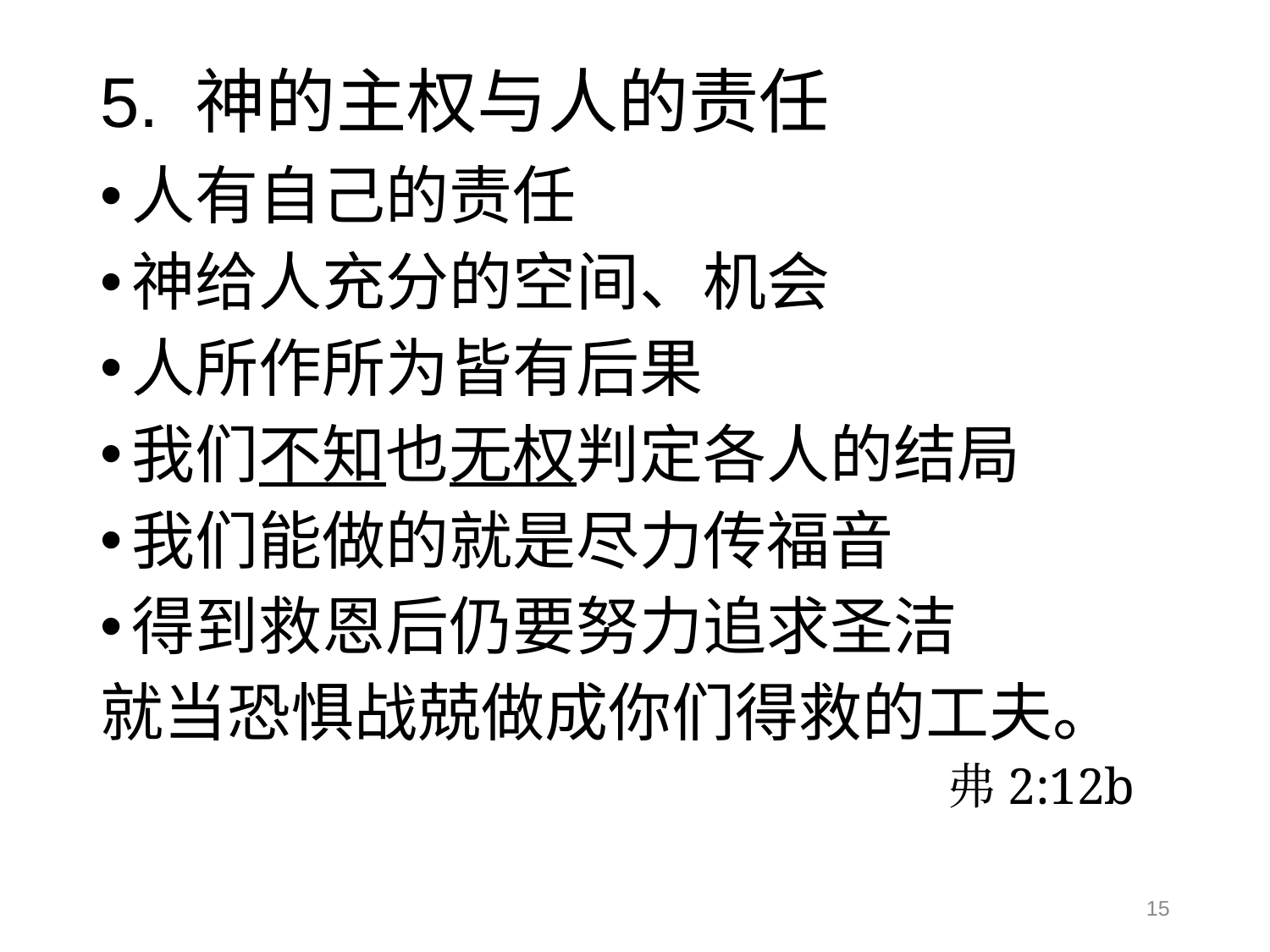

# 5. 神的主权与人的责任
人有自己的责任
神给人充分的空间、机会
人所作所为皆有后果
我们不知也无权判定各人的结局
我们能做的就是尽力传福音
得到救恩后仍要努力追求圣洁
就当恐惧战兢做成你们得救的工夫。						      弗2:12b
15